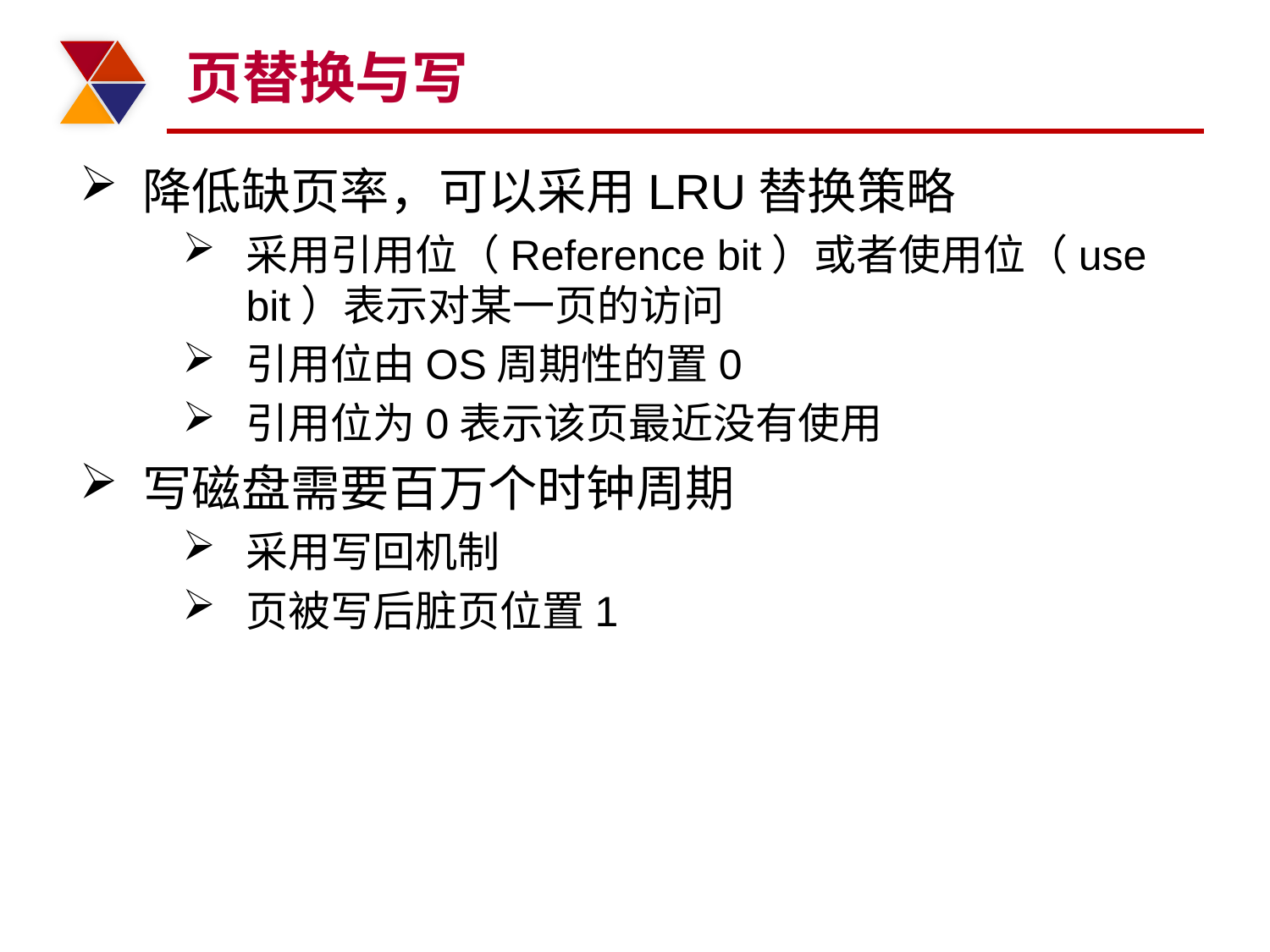

# 页替换与写
降低缺页率，可以采用LRU替换策略
采用引用位（Reference bit）或者使用位（use bit）表示对某一页的访问
引用位由OS周期性的置0
引用位为0表示该页最近没有使用
写磁盘需要百万个时钟周期
采用写回机制
页被写后脏页位置1